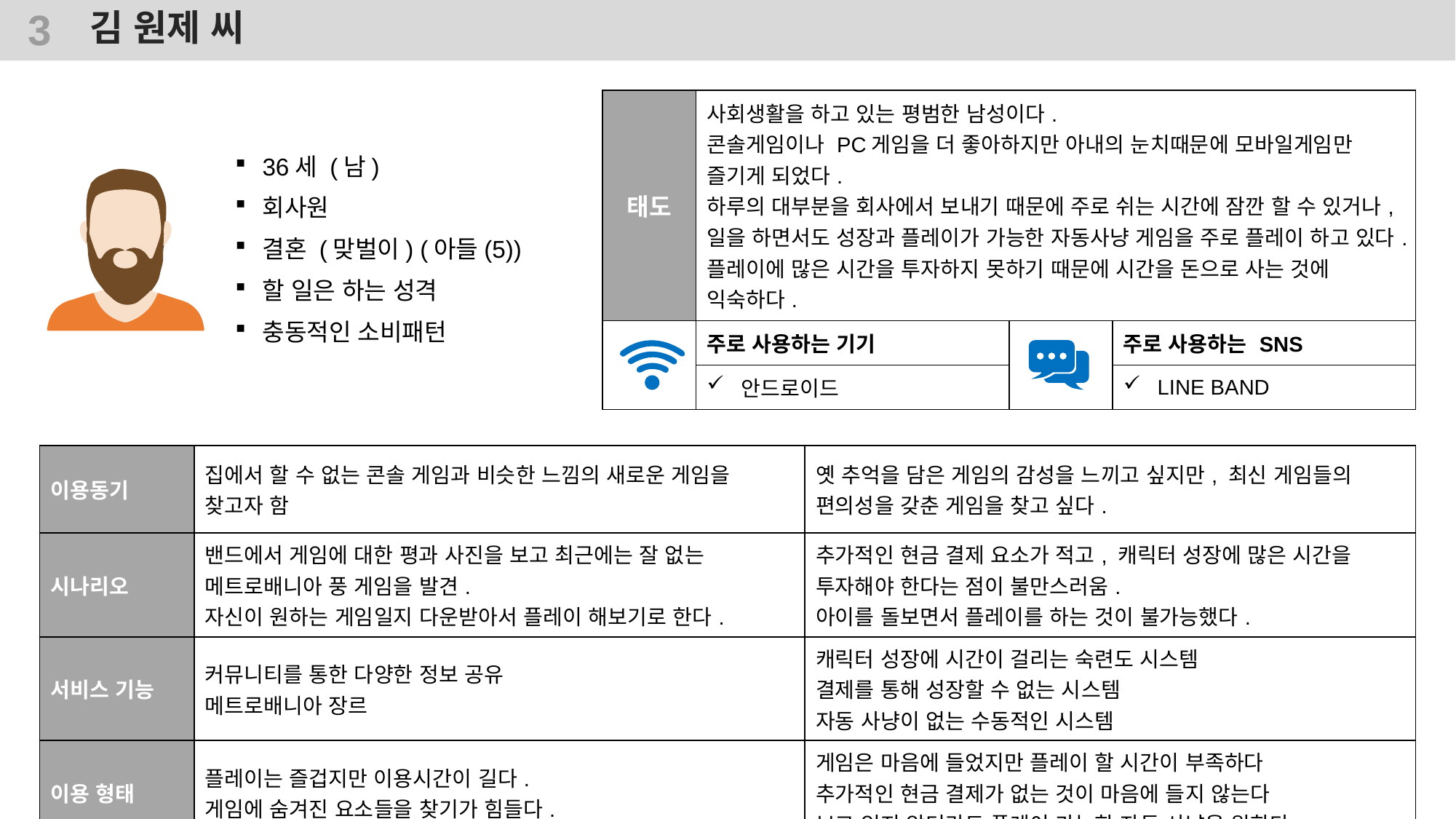

# 김 원제 씨
3
| 태도 | 사회생활을 하고 있는 평범한 남성이다. 콘솔게임이나 PC게임을 더 좋아하지만 아내의 눈치때문에 모바일게임만 즐기게 되었다. 하루의 대부분을 회사에서 보내기 때문에 주로 쉬는 시간에 잠깐 할 수 있거나, 일을 하면서도 성장과 플레이가 가능한 자동사냥 게임을 주로 플레이 하고 있다. 플레이에 많은 시간을 투자하지 못하기 때문에 시간을 돈으로 사는 것에 익숙하다. |  |  |
| --- | --- | --- | --- |
|  | 주로 사용하는 기기 |  | 주로 사용하는 SNS |
|  | 안드로이드 |  | LINE BAND |
36세 (남)
회사원
결혼 (맞벌이) (아들(5))
할 일은 하는 성격
충동적인 소비패턴

| 이용동기 | 집에서 할 수 없는 콘솔 게임과 비슷한 느낌의 새로운 게임을 찾고자 함 | 옛 추억을 담은 게임의 감성을 느끼고 싶지만, 최신 게임들의 편의성을 갖춘 게임을 찾고 싶다. |
| --- | --- | --- |
| 시나리오 | 밴드에서 게임에 대한 평과 사진을 보고 최근에는 잘 없는 메트로배니아 풍 게임을 발견. 자신이 원하는 게임일지 다운받아서 플레이 해보기로 한다. | 추가적인 현금 결제 요소가 적고, 캐릭터 성장에 많은 시간을 투자해야 한다는 점이 불만스러움. 아이를 돌보면서 플레이를 하는 것이 불가능했다. |
| 서비스 기능 | 커뮤니티를 통한 다양한 정보 공유 메트로배니아 장르 | 캐릭터 성장에 시간이 걸리는 숙련도 시스템 결제를 통해 성장할 수 없는 시스템 자동 사냥이 없는 수동적인 시스템 |
| 이용 형태 | 플레이는 즐겁지만 이용시간이 길다. 게임에 숨겨진 요소들을 찾기가 힘들다. | 게임은 마음에 들었지만 플레이 할 시간이 부족하다 추가적인 현금 결제가 없는 것이 마음에 들지 않는다 보고 있지 않더라도 플레이 가능한 자동 사냥을 원한다 |